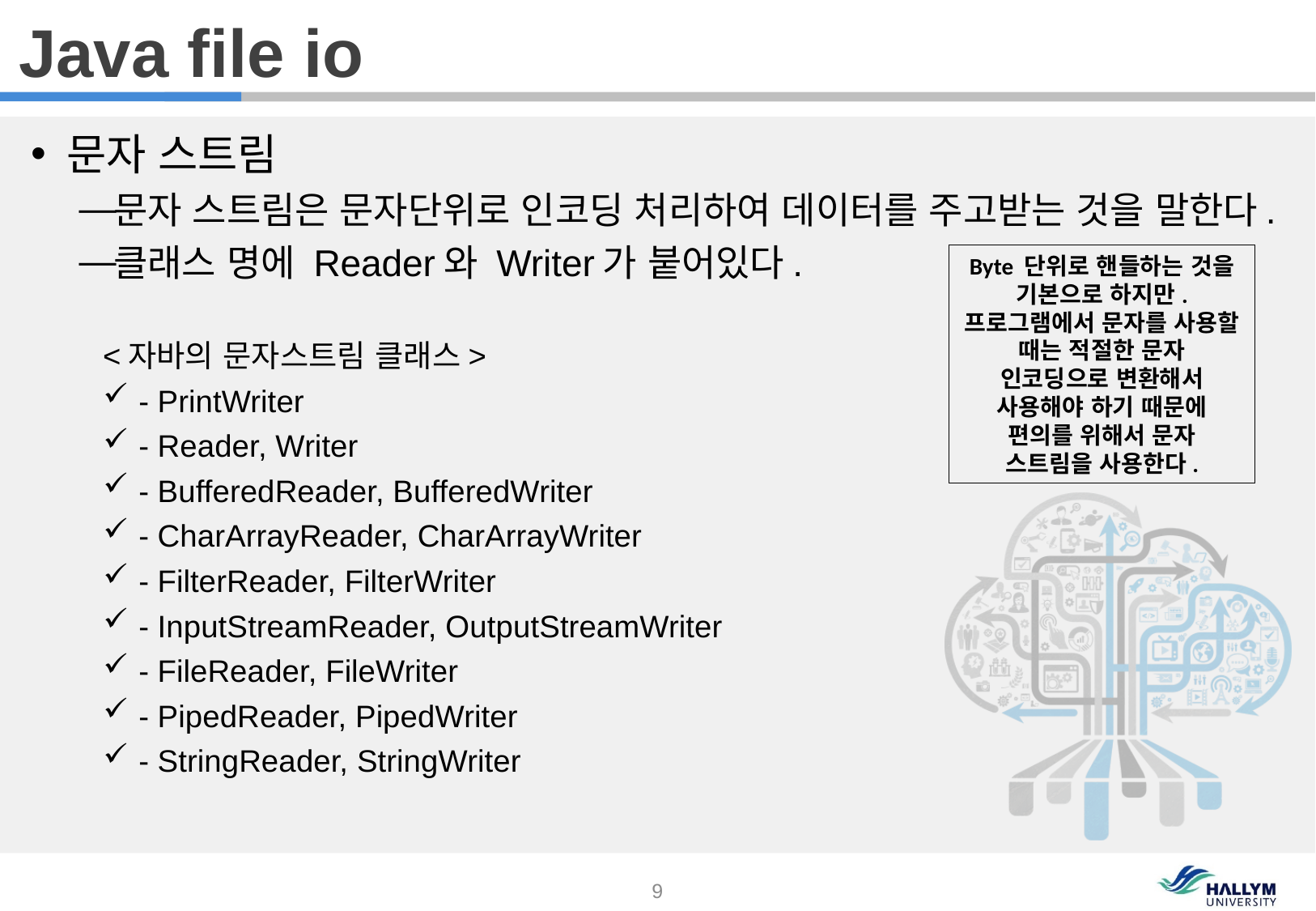

Java file io
문자 스트림
문자 스트림은 문자단위로 인코딩 처리하여 데이터를 주고받는 것을 말한다.
클래스 명에 Reader와 Writer가 붙어있다.

<자바의 문자스트림 클래스>
- PrintWriter
- Reader, Writer
- BufferedReader, BufferedWriter
- CharArrayReader, CharArrayWriter
- FilterReader, FilterWriter
- InputStreamReader, OutputStreamWriter
- FileReader, FileWriter
- PipedReader, PipedWriter
- StringReader, StringWriter
Byte 단위로 핸들하는 것을 기본으로 하지만. 프로그램에서 문자를 사용할 때는 적절한 문자 인코딩으로 변환해서 사용해야 하기 때문에 편의를 위해서 문자 스트림을 사용한다.
9